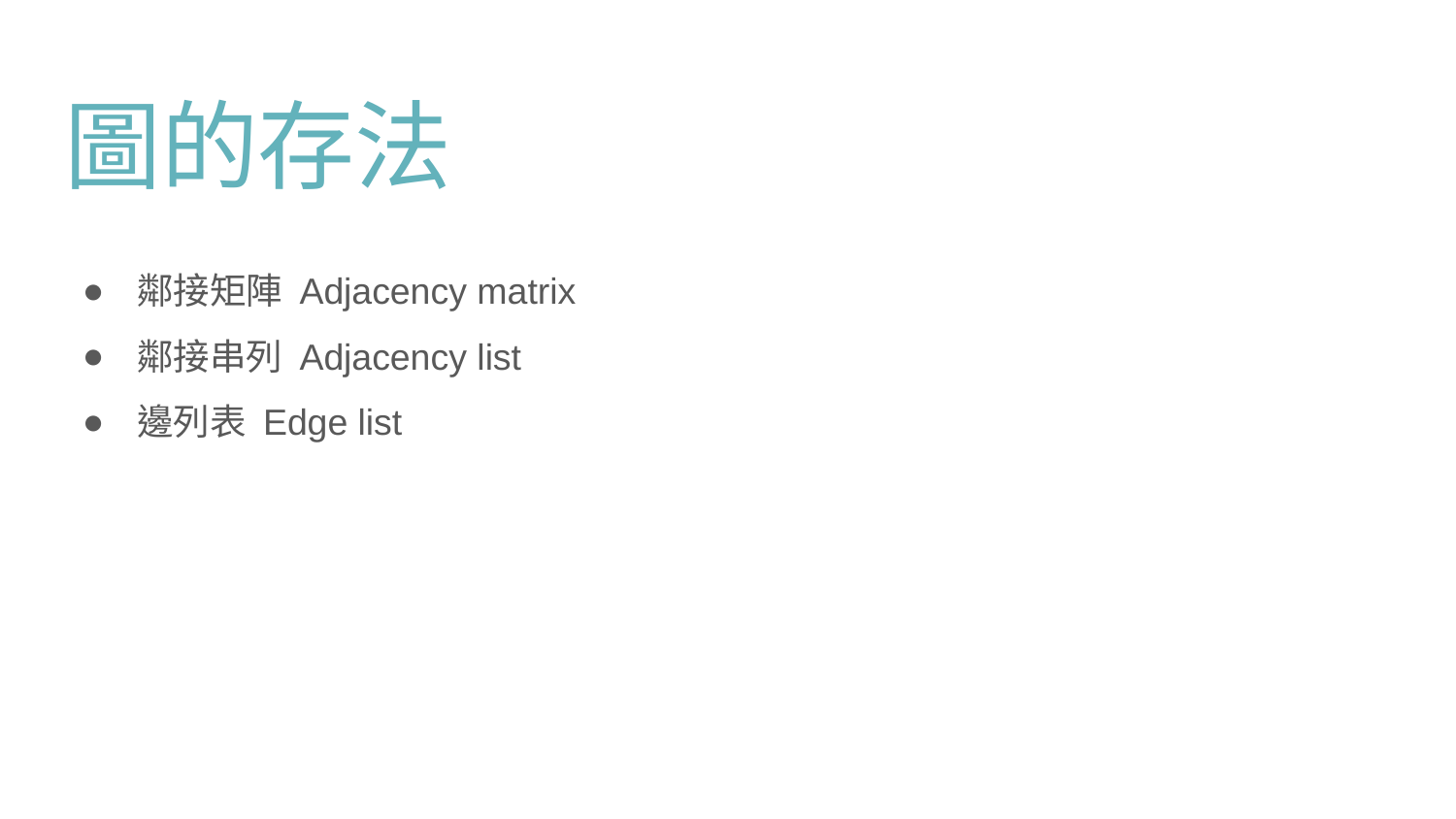

# 圖的存法
鄰接矩陣 Adjacency matrix
鄰接串列 Adjacency list
邊列表 Edge list